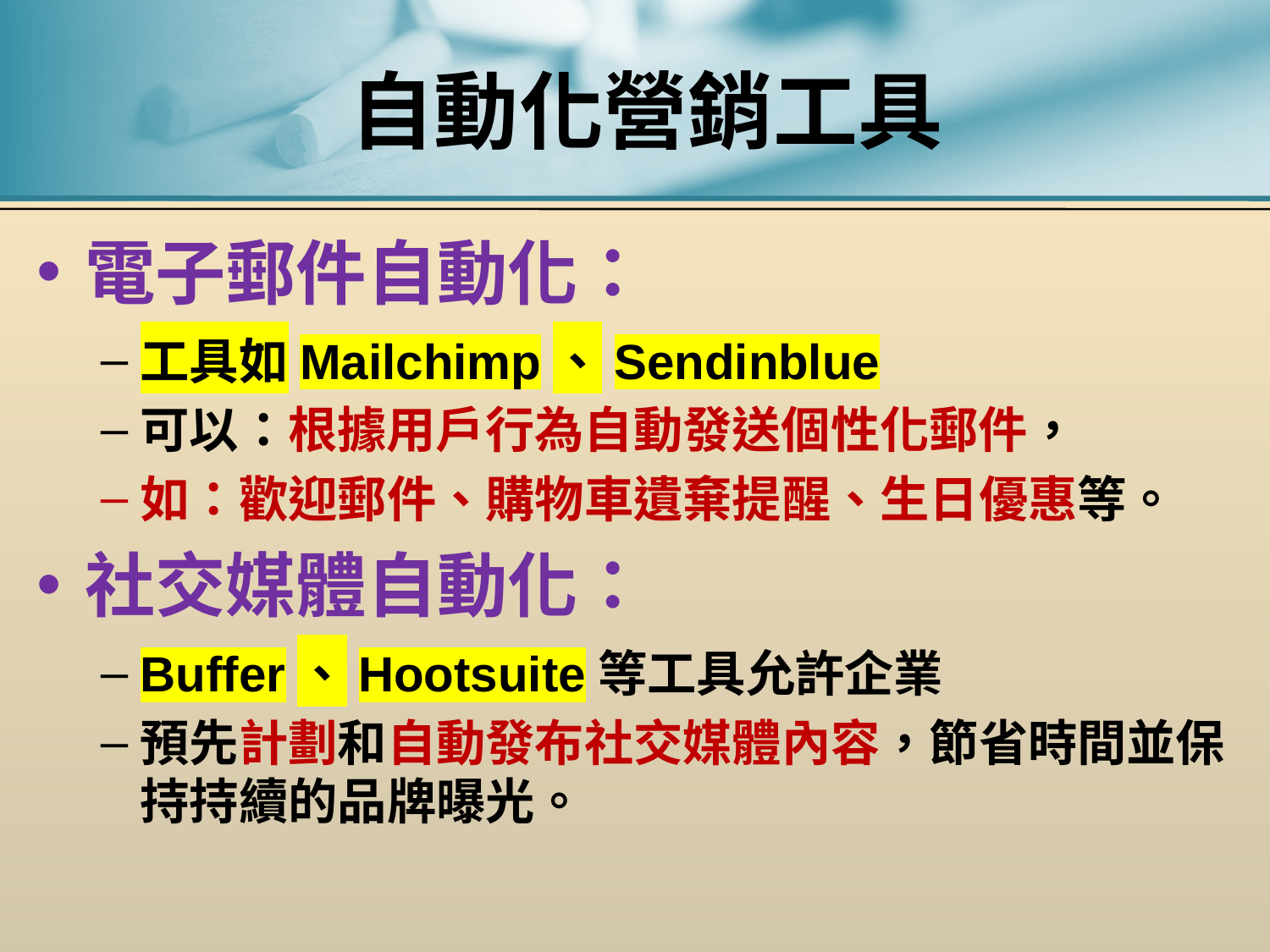

# 自動化營銷工具
電子郵件自動化：
工具如Mailchimp、Sendinblue
可以：根據用戶行為自動發送個性化郵件，
如：歡迎郵件、購物車遺棄提醒、生日優惠等。
社交媒體自動化：
Buffer、Hootsuite等工具允許企業
預先計劃和自動發布社交媒體內容，節省時間並保持持續的品牌曝光。